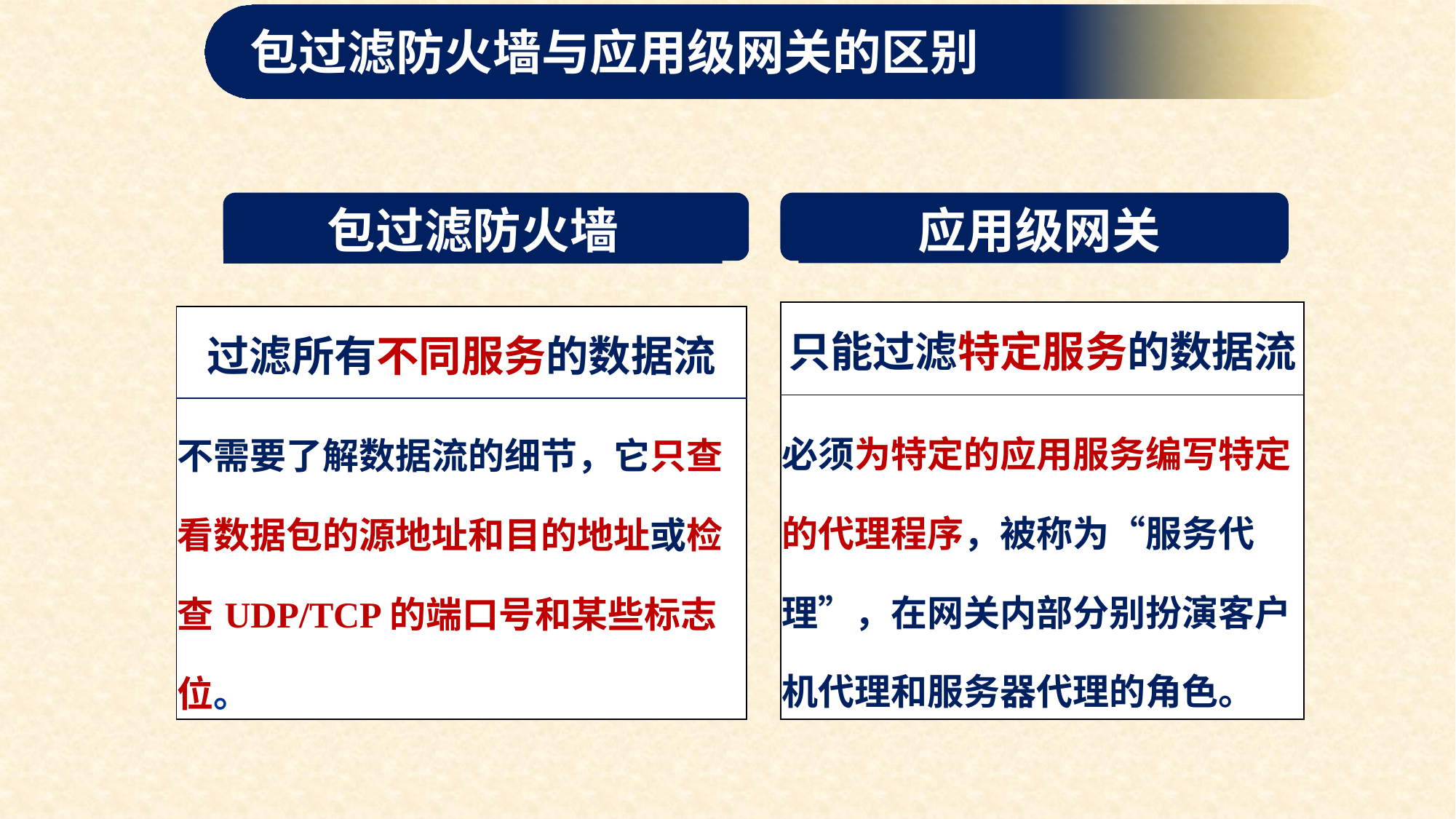

包过滤防火墙与应用级网关的区别

包过滤防火墙

应用级网关
| 只能过滤特定服务的数据流 |
| --- |
| 必须为特定的应用服务编写特定的代理程序，被称为“服务代理”，在网关内部分别扮演客户机代理和服务器代理的角色。 |
| 过滤所有不同服务的数据流 |
| --- |
| 不需要了解数据流的细节，它只查看数据包的源地址和目的地址或检查UDP/TCP的端口号和某些标志位。 |